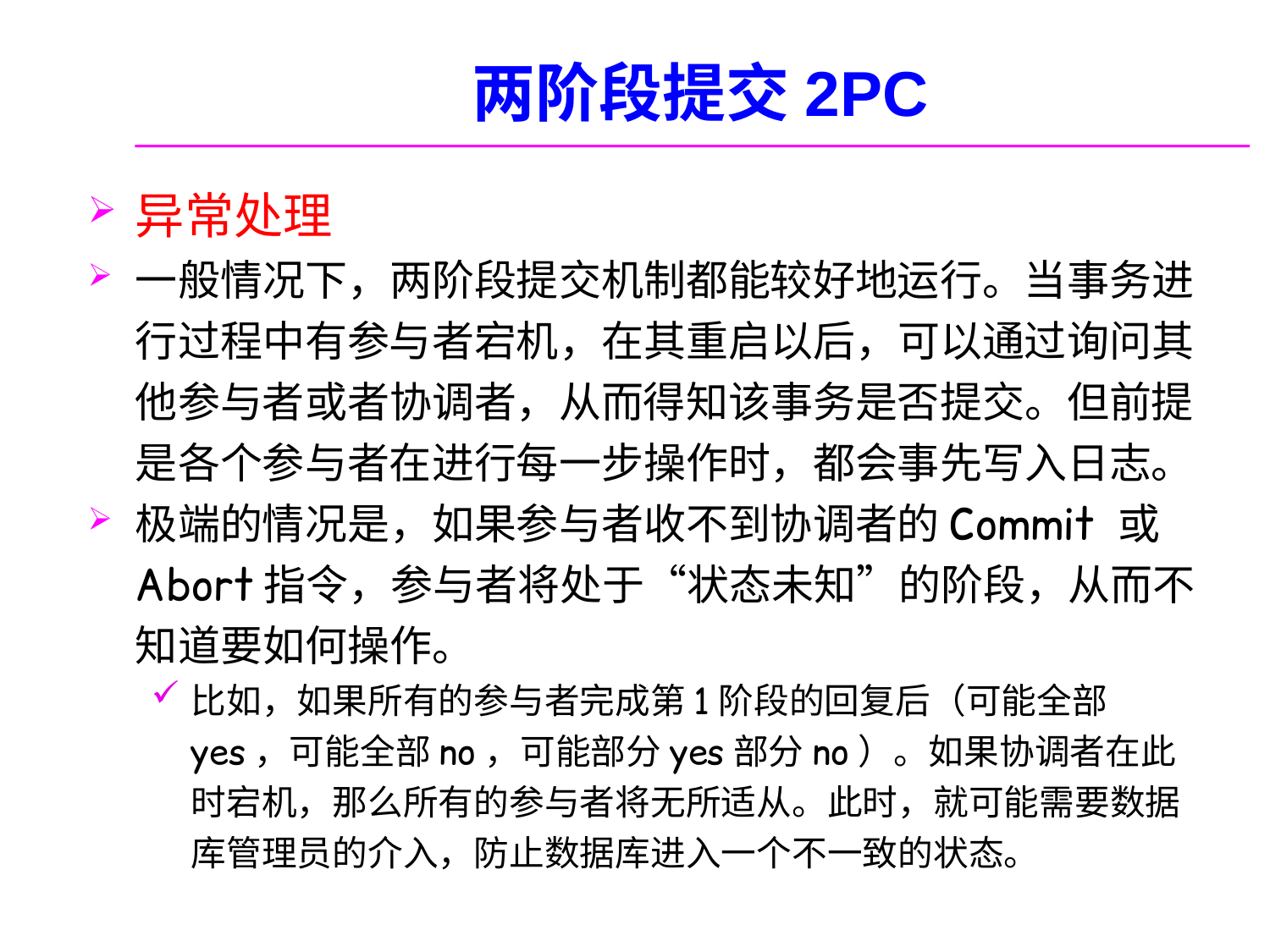

# 两阶段提交2PC
异常处理
一般情况下，两阶段提交机制都能较好地运行。当事务进行过程中有参与者宕机，在其重启以后，可以通过询问其他参与者或者协调者，从而得知该事务是否提交。但前提是各个参与者在进行每一步操作时，都会事先写入日志。
极端的情况是，如果参与者收不到协调者的Commit 或Abort指令，参与者将处于“状态未知”的阶段，从而不知道要如何操作。
比如，如果所有的参与者完成第1阶段的回复后（可能全部yes，可能全部no，可能部分yes部分no）。如果协调者在此时宕机，那么所有的参与者将无所适从。此时，就可能需要数据库管理员的介入，防止数据库进入一个不一致的状态。

25